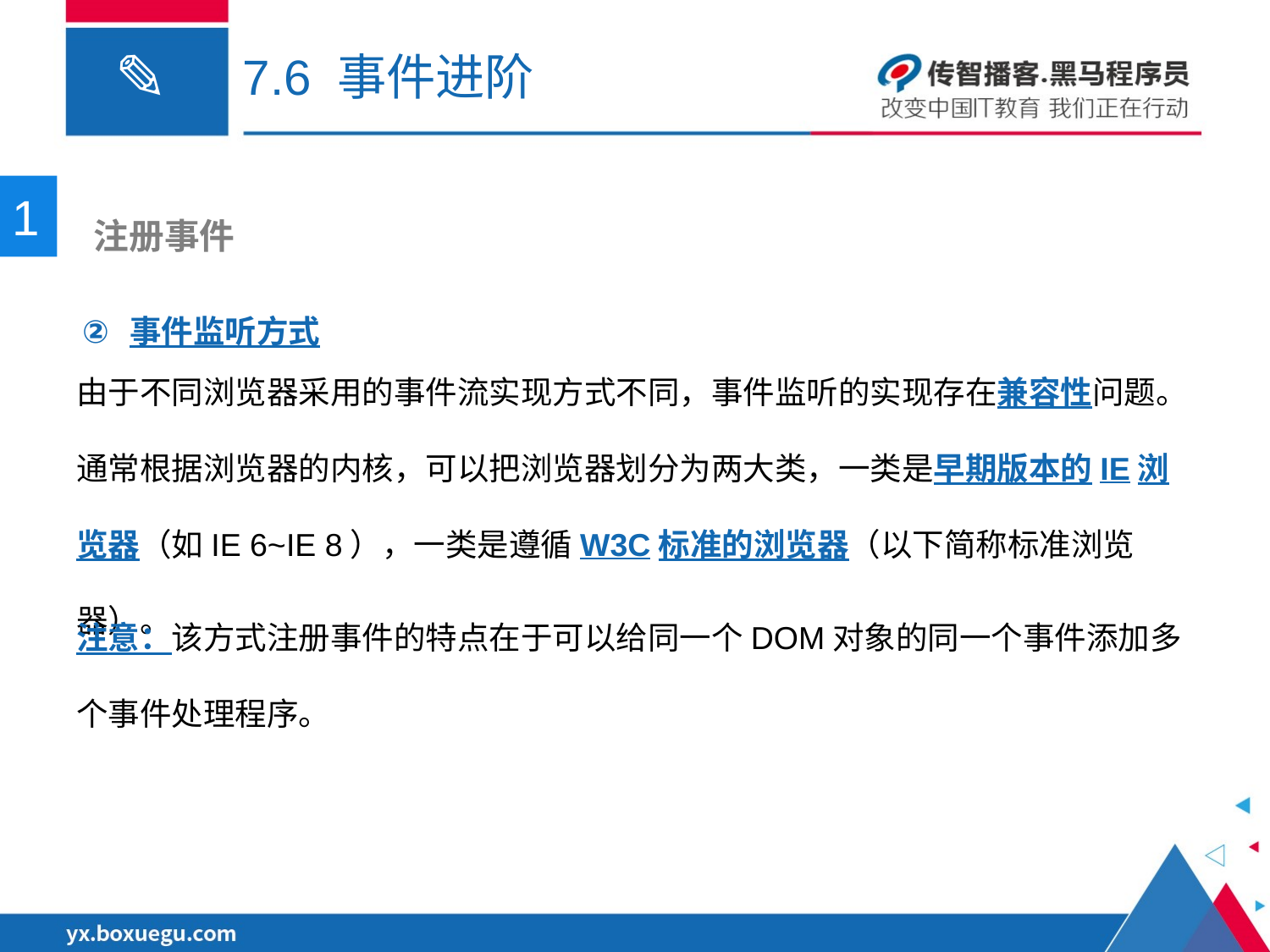

# 7.6 事件进阶

1
  注册事件
事件监听方式
由于不同浏览器采用的事件流实现方式不同，事件监听的实现存在兼容性问题。通常根据浏览器的内核，可以把浏览器划分为两大类，一类是早期版本的IE浏览器（如IE 6~IE 8），一类是遵循W3C标准的浏览器（以下简称标准浏览器）。
注意：该方式注册事件的特点在于可以给同一个DOM对象的同一个事件添加多个事件处理程序。